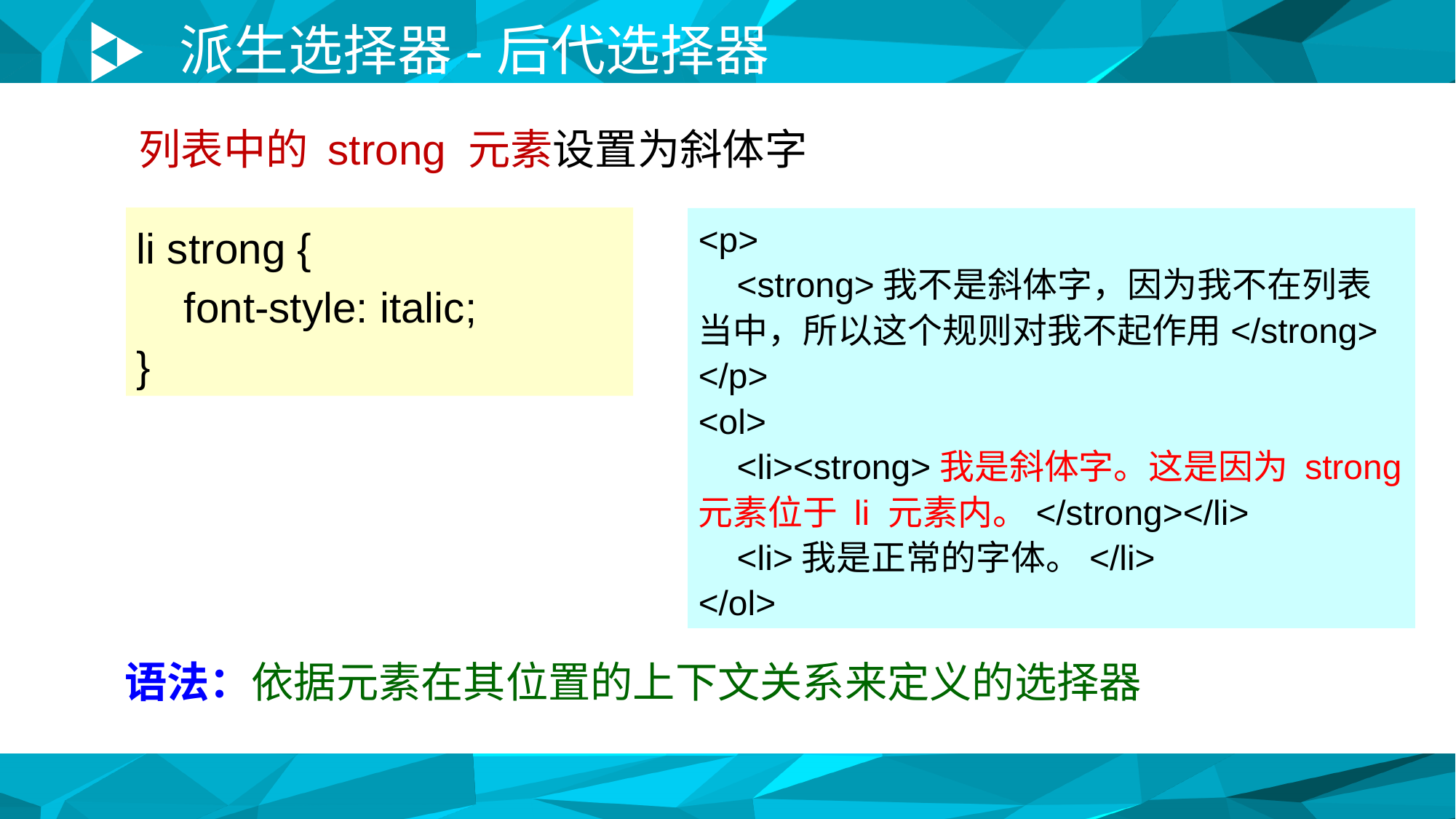

派生选择器-后代选择器
列表中的 strong 元素设置为斜体字
li strong {
    font-style: italic;
}
<p>
    <strong>我不是斜体字，因为我不在列表当中，所以这个规则对我不起作用</strong>
</p>
<ol>
    <li><strong>我是斜体字。这是因为 strong 元素位于 li 元素内。</strong></li>
    <li>我是正常的字体。</li>
</ol>
语法：依据元素在其位置的上下文关系来定义的选择器